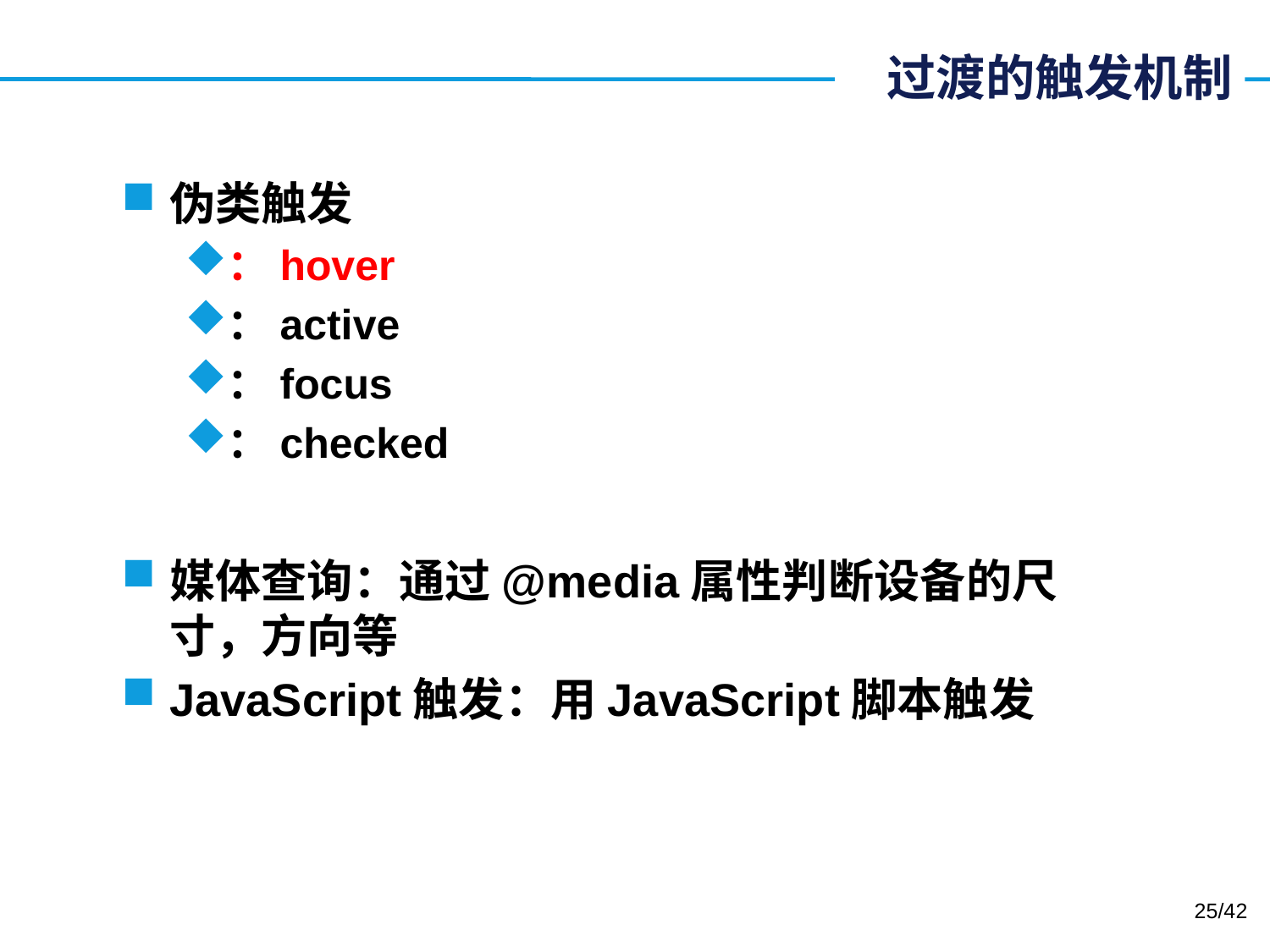

# 过渡的触发机制
伪类触发
：hover
：active
：focus
：checked

媒体查询：通过@media属性判断设备的尺寸，方向等
JavaScript触发：用JavaScript脚本触发
25/42